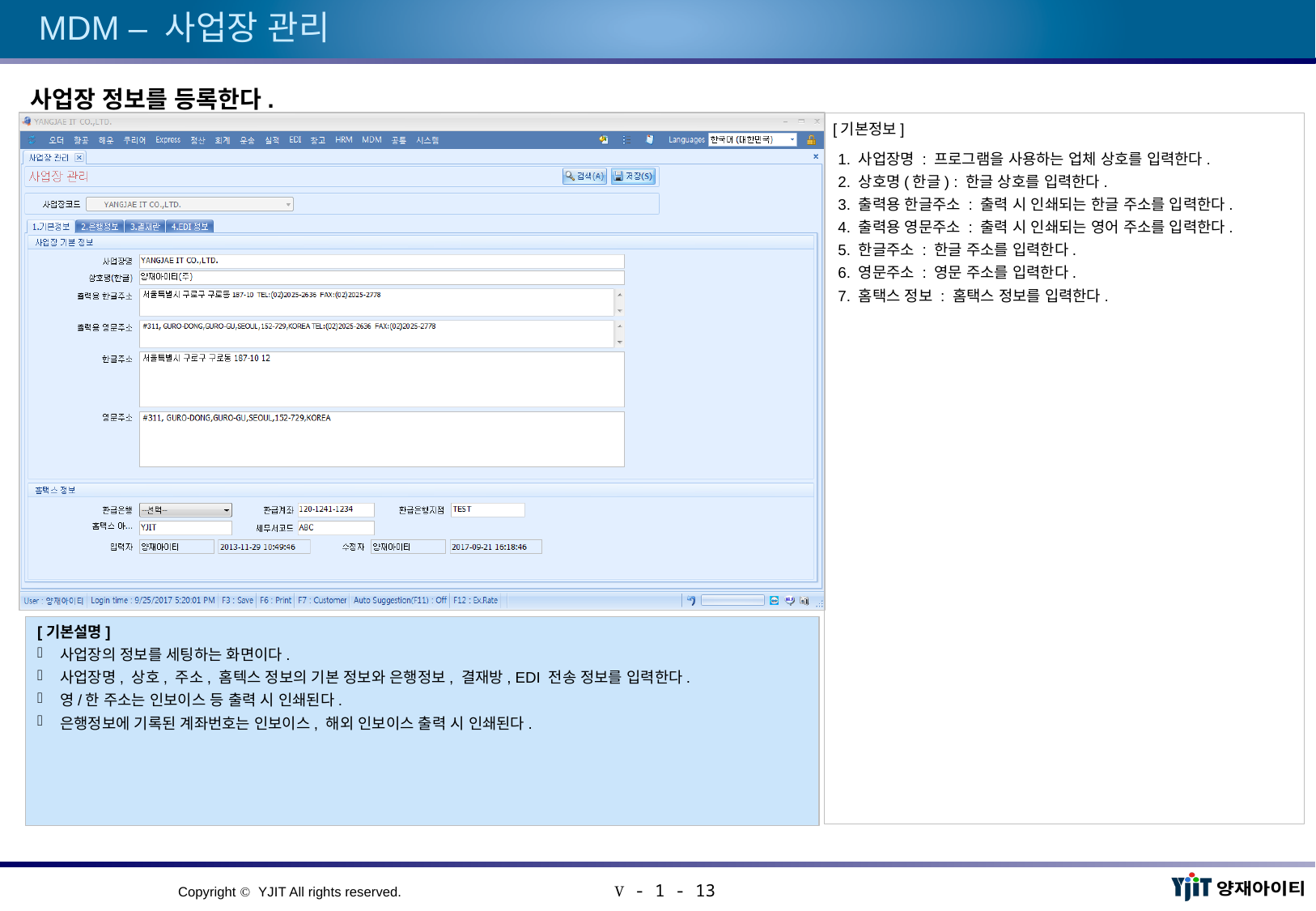

# MDM – 사업장 관리
사업장 정보를 등록한다.

[기본정보]
1. 사업장명 : 프로그램을 사용하는 업체 상호를 입력한다.
2. 상호명(한글) : 한글 상호를 입력한다.
3. 출력용 한글주소 : 출력 시 인쇄되는 한글 주소를 입력한다.
4. 출력용 영문주소 : 출력 시 인쇄되는 영어 주소를 입력한다.
5. 한글주소 : 한글 주소를 입력한다.
6. 영문주소 : 영문 주소를 입력한다.
7. 홈택스 정보 : 홈택스 정보를 입력한다.

[기본설명]
사업장의 정보를 세팅하는 화면이다.
사업장명, 상호, 주소, 홈텍스 정보의 기본 정보와 은행정보, 결재방, EDI 전송 정보를 입력한다.
영/한 주소는 인보이스 등 출력 시 인쇄된다.
은행정보에 기록된 계좌번호는 인보이스, 해외 인보이스 출력 시 인쇄된다.